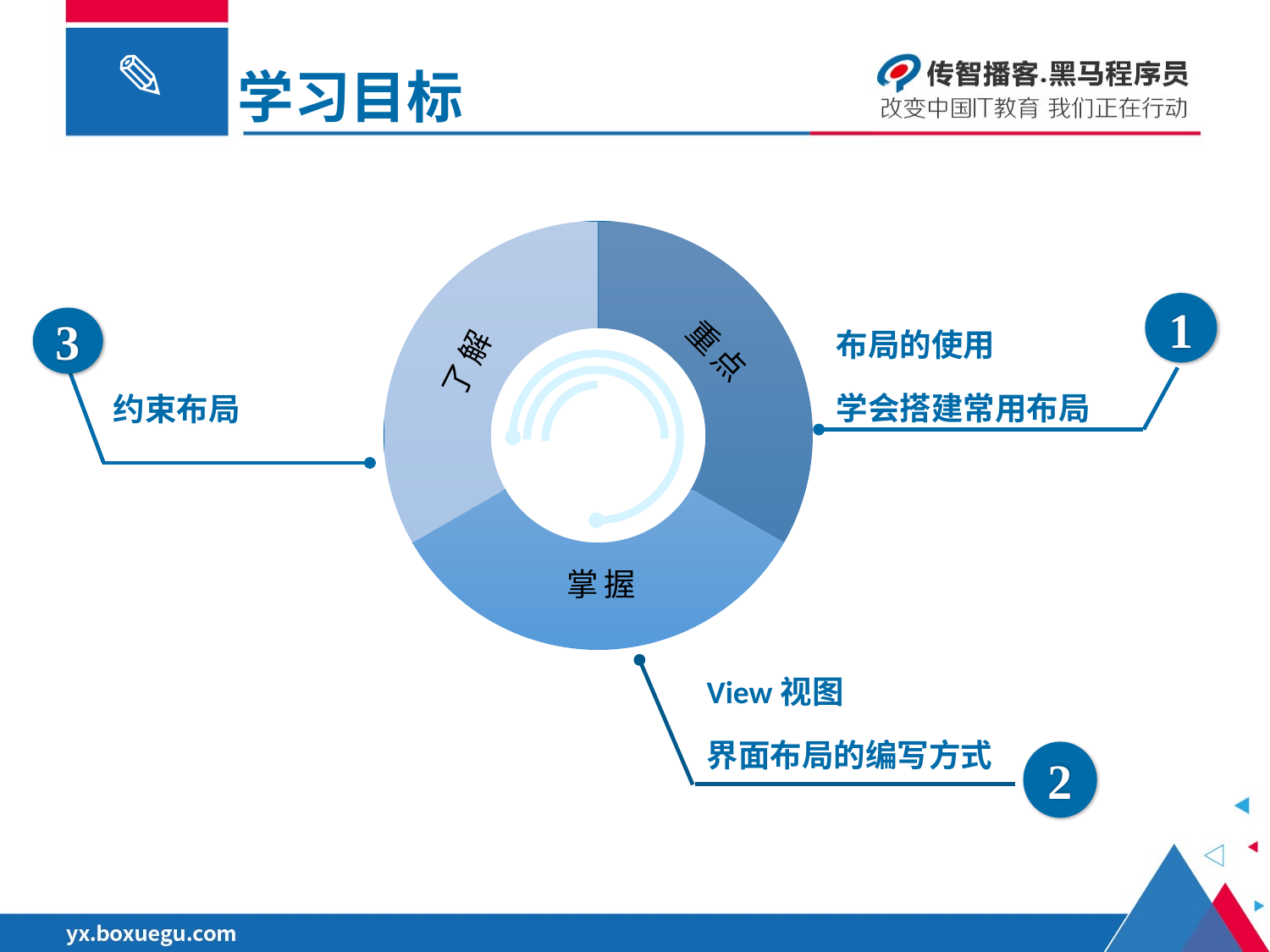

学习目标

### Chart

| Category | 销售额 |
|---|---|
| 掌握知识 | 3.333333333 |
| 理解知识 | 3.333333333 |
| 了解知识 | 3.333333333 |
了解
重点
掌握
布局的使用
学会搭建常用布局
1

约束布局
3

2
View视图
界面布局的编写方式